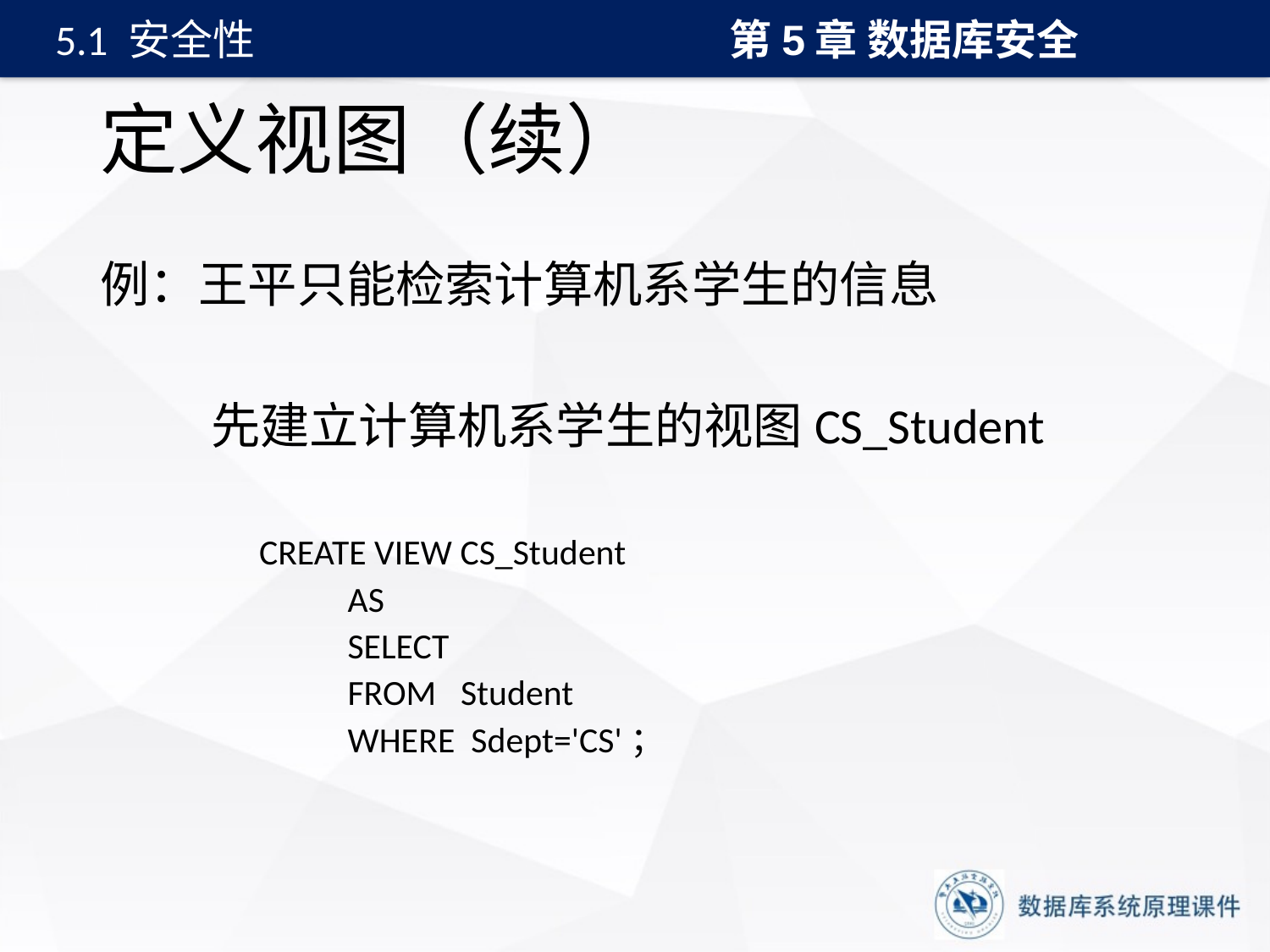

第5章 数据库安全
5.1 安全性
# 定义视图（续）
例：王平只能检索计算机系学生的信息

         先建立计算机系学生的视图CS_Student

    CREATE VIEW CS_Student
               AS
               SELECT
               FROM   Student
               WHERE  Sdept='CS'；